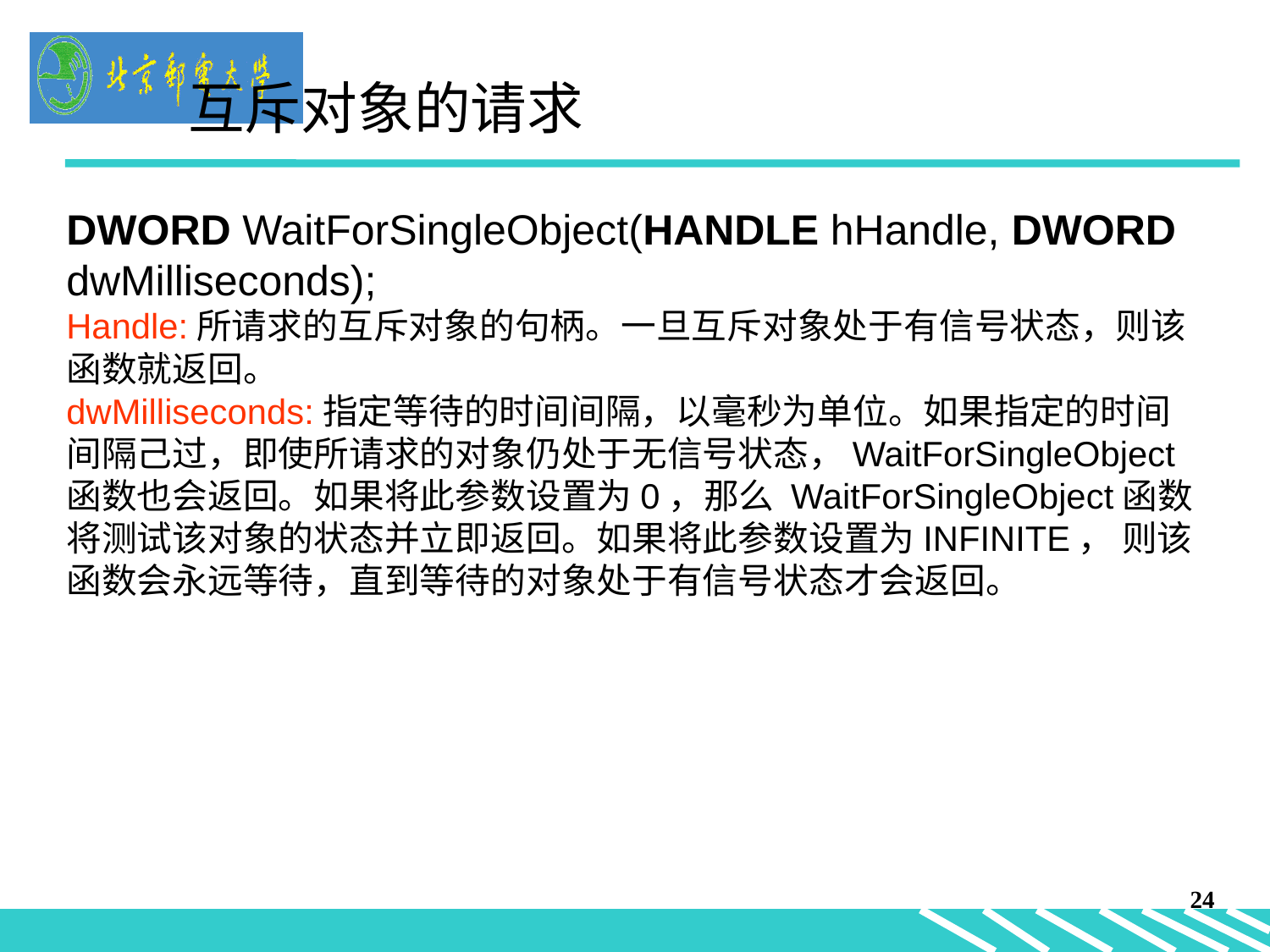

互斥对象的请求
DWORD WaitForSingleObject(HANDLE hHandle, DWORD dwMilliseconds);
Handle:所请求的互斥对象的句柄。一旦互斥对象处于有信号状态，则该函数就返回。
dwMilliseconds:指定等待的时间间隔，以毫秒为单位。如果指定的时间间隔己过，即使所请求的对象仍处于无信号状态，WaitForSingleObject函数也会返回。如果将此参数设置为0，那么 WaitForSingleObject函数将测试该对象的状态并立即返回。如果将此参数设置为INFINITE， 则该函数会永远等待，直到等待的对象处于有信号状态才会返回。
24